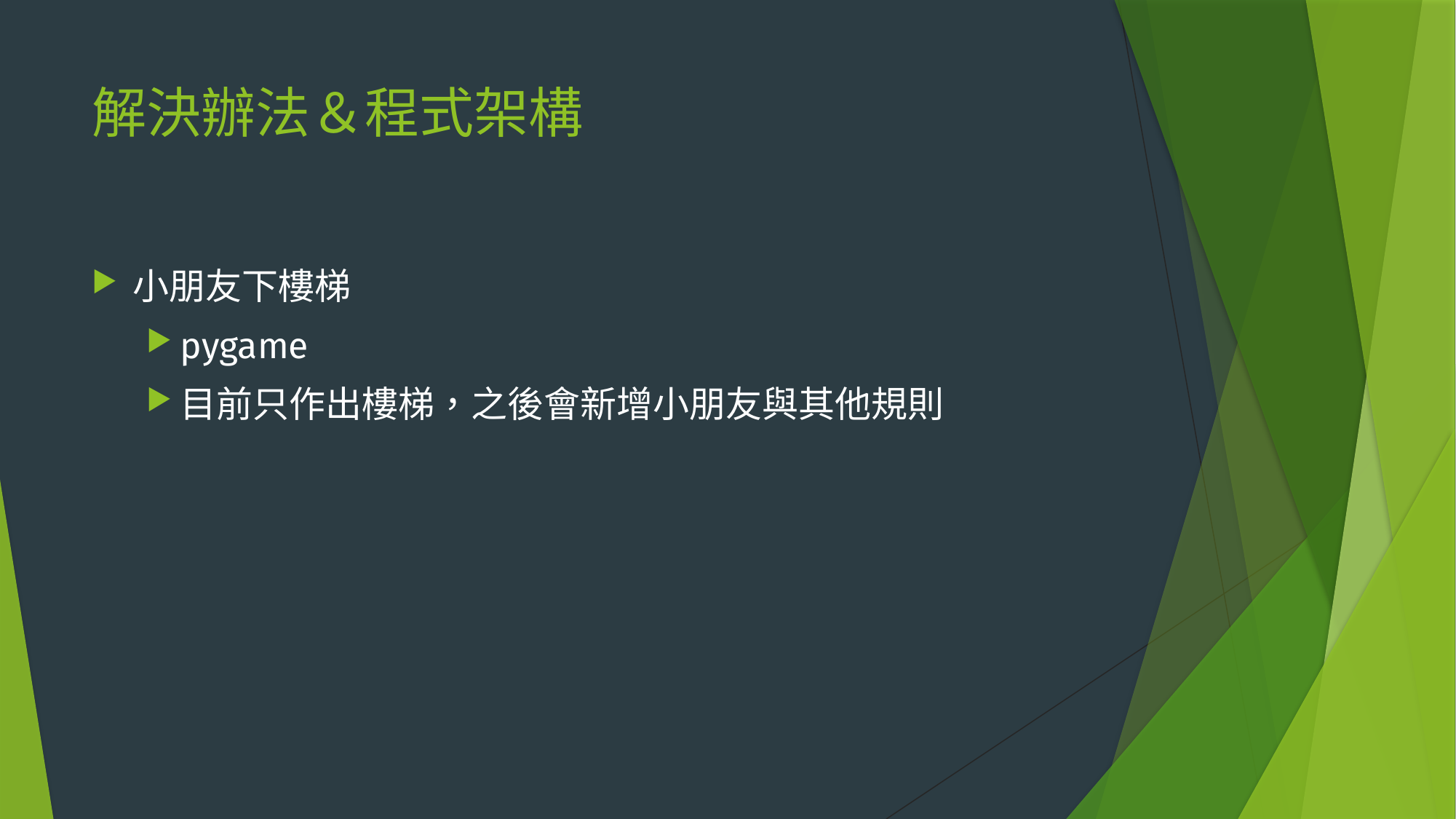

# 解決辦法＆程式架構
小朋友下樓梯
pygame
目前只作出樓梯，之後會新增小朋友與其他規則